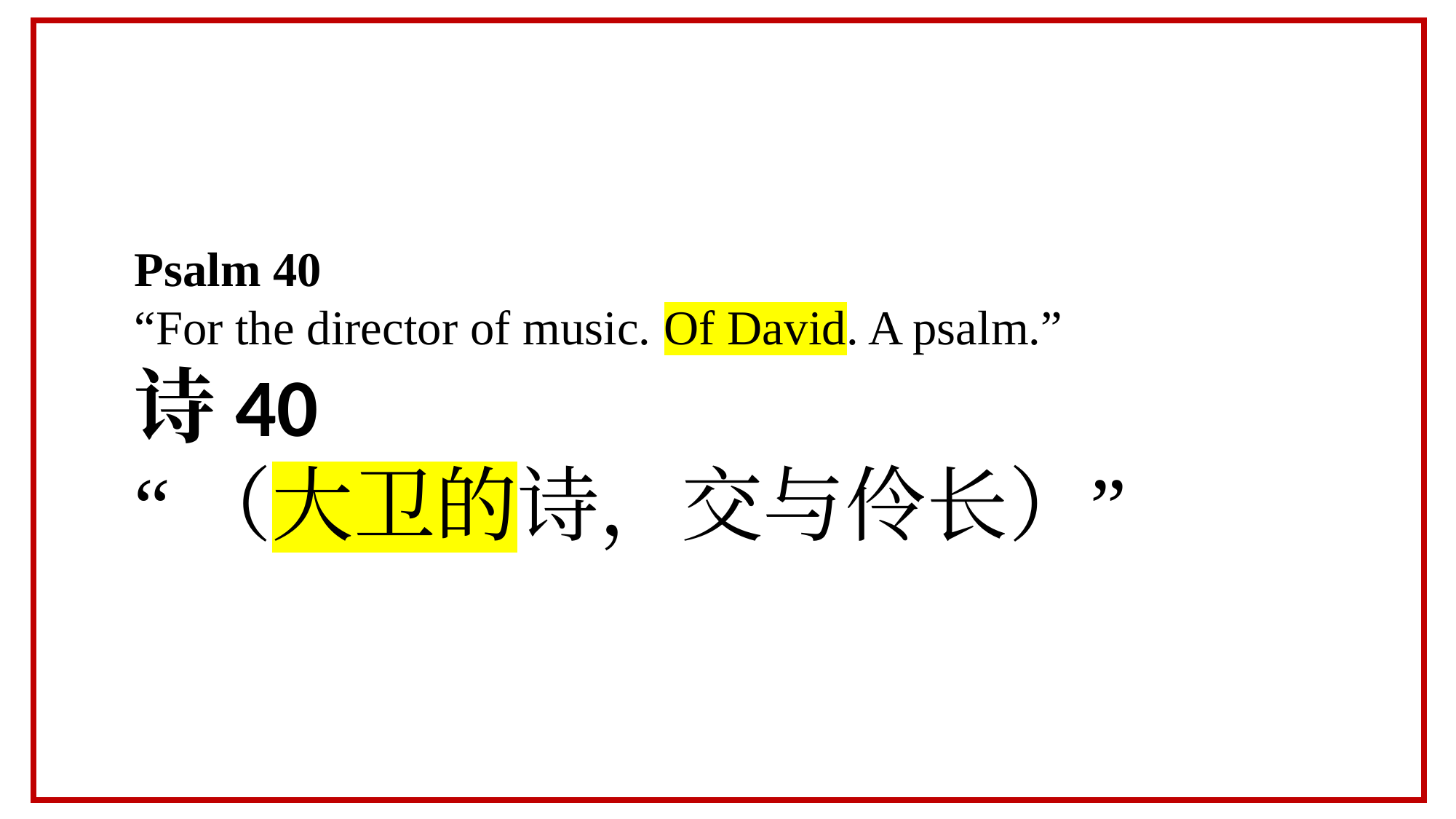

Psalm 40
“For the director of music. Of David. A psalm.”
诗40
“（大卫的诗，交与伶长）”